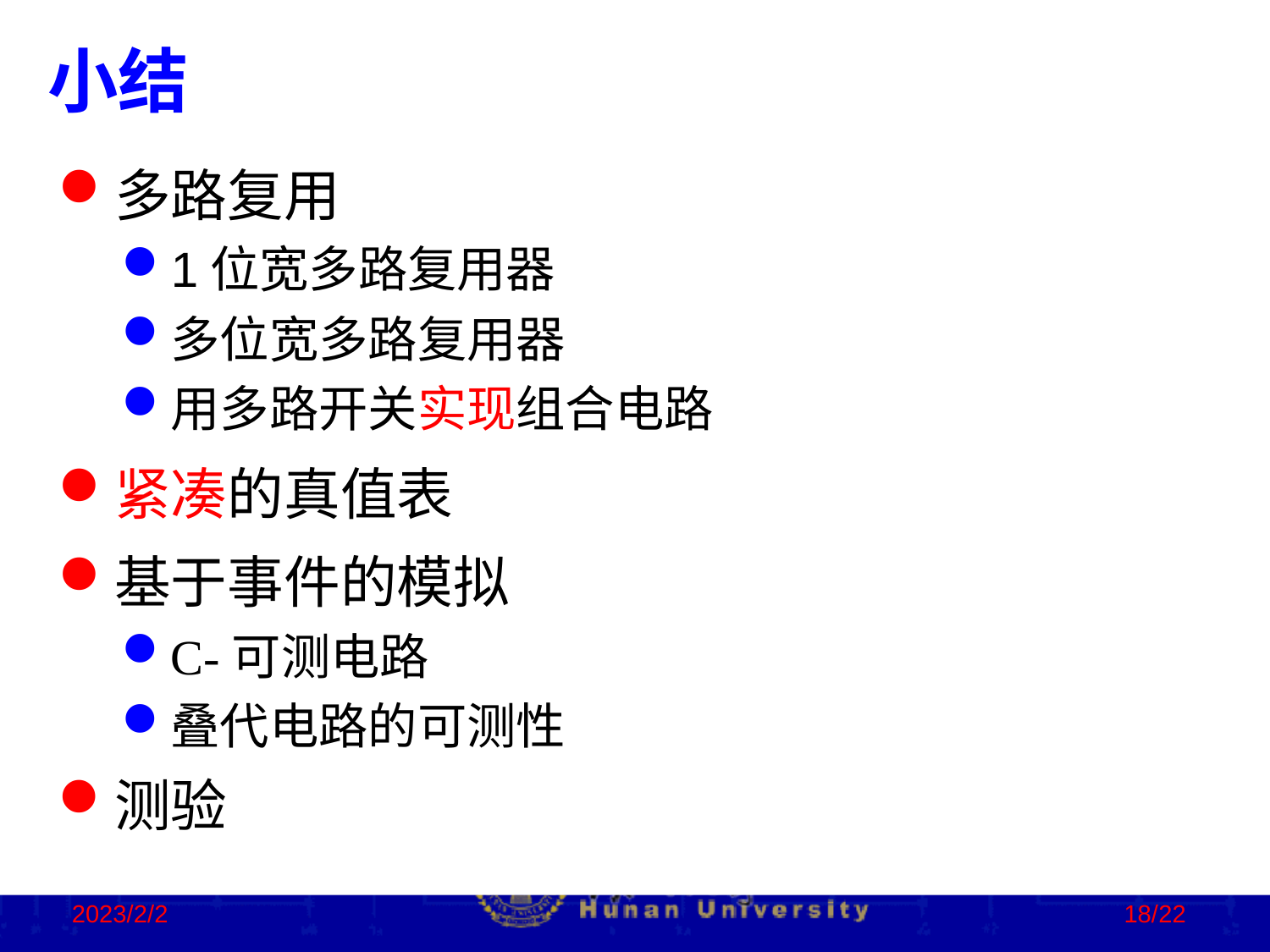

小结
多路复用
1位宽多路复用器
多位宽多路复用器
用多路开关实现组合电路
紧凑的真值表
基于事件的模拟
C-可测电路
叠代电路的可测性
测验
2023/2/2
18/22